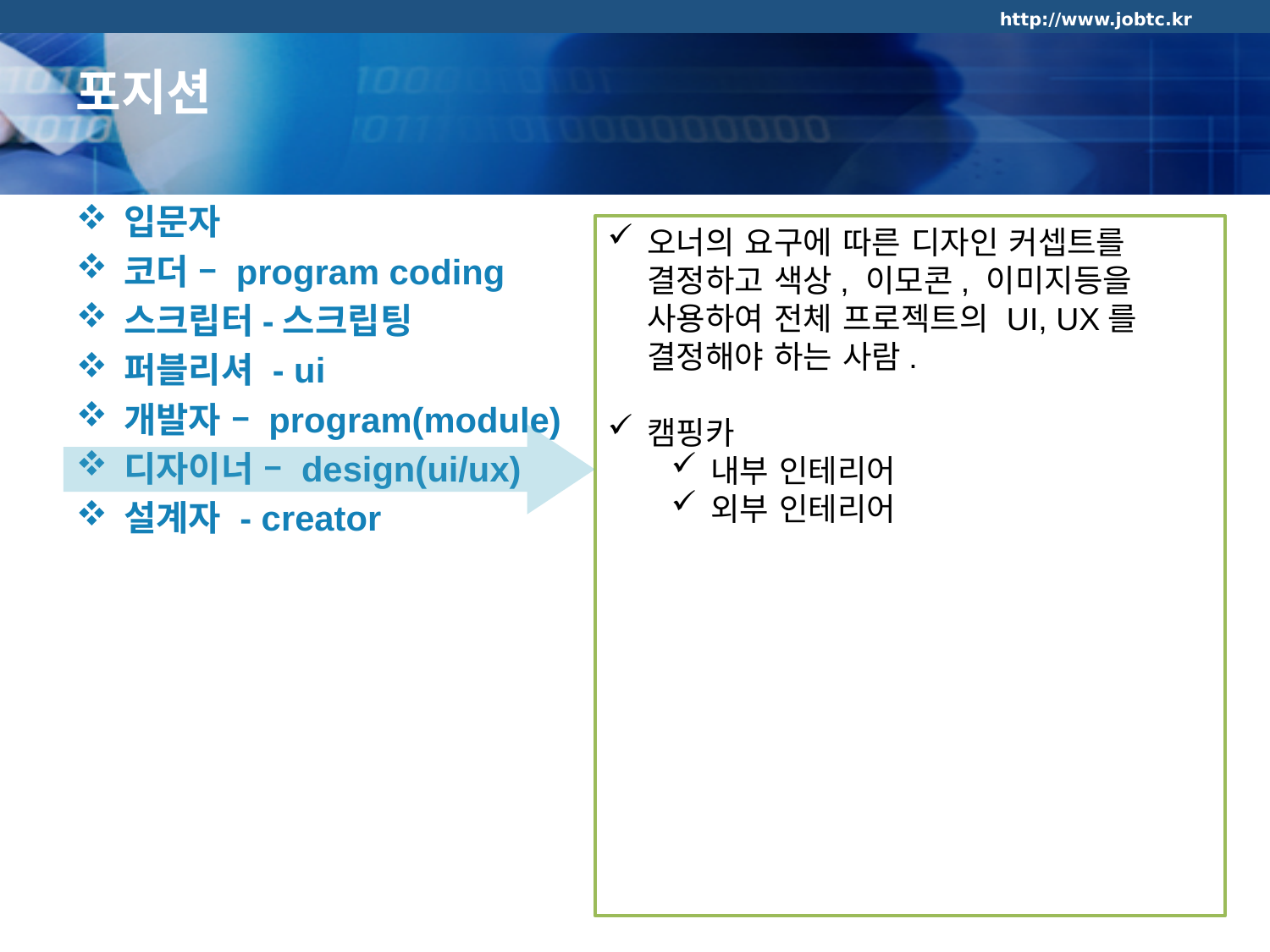

포지션
입문자
코더 – program coding
스크립터-스크립팅
퍼블리셔 - ui
개발자 – program(module)
디자이너 – design(ui/ux)
설계자 - creator
오너의 요구에 따른 디자인 커셉트를 결정하고 색상, 이모콘, 이미지등을 사용하여 전체 프로젝트의 UI, UX를 결정해야 하는 사람.

캠핑카
내부 인테리어
외부 인테리어